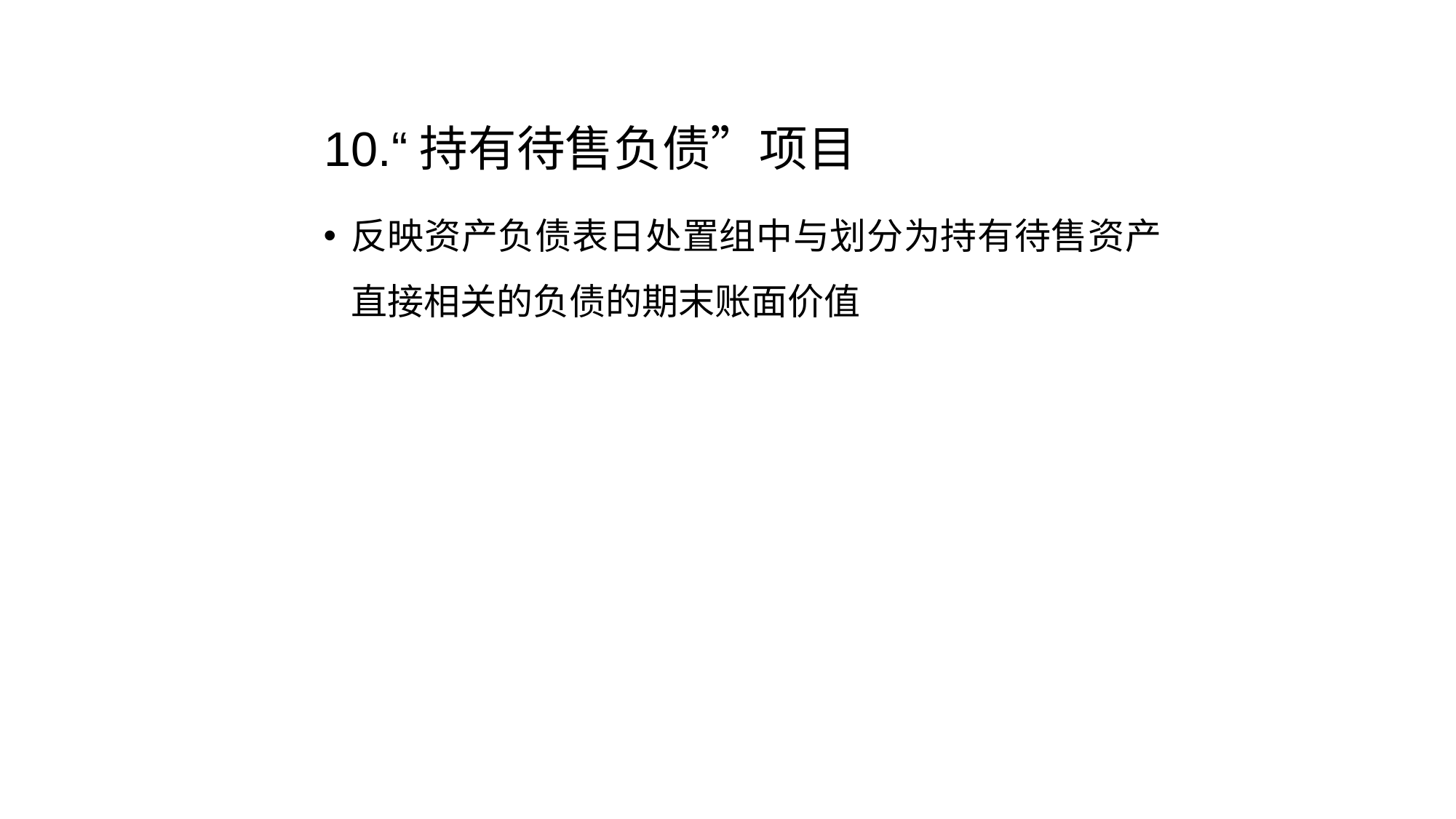

# 10.“持有待售负债”项目
反映资产负债表日处置组中与划分为持有待售资产直接相关的负债的期末账面价值